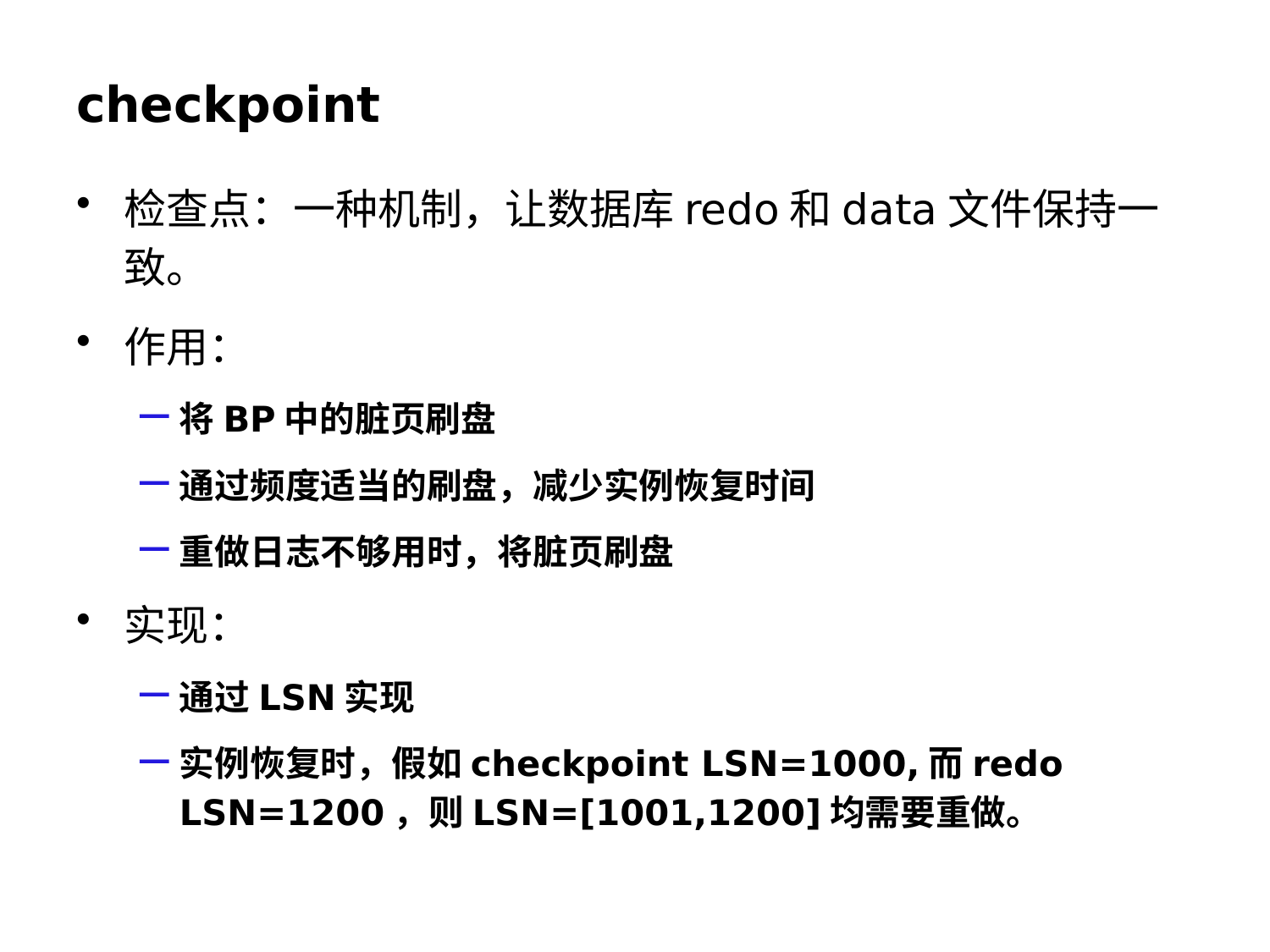

# checkpoint
检查点：一种机制，让数据库redo和data文件保持一致。
作用：
将BP中的脏页刷盘
通过频度适当的刷盘，减少实例恢复时间
重做日志不够用时，将脏页刷盘
实现：
通过LSN实现
实例恢复时，假如checkpoint LSN=1000,而redo LSN=1200，则LSN=[1001,1200]均需要重做。